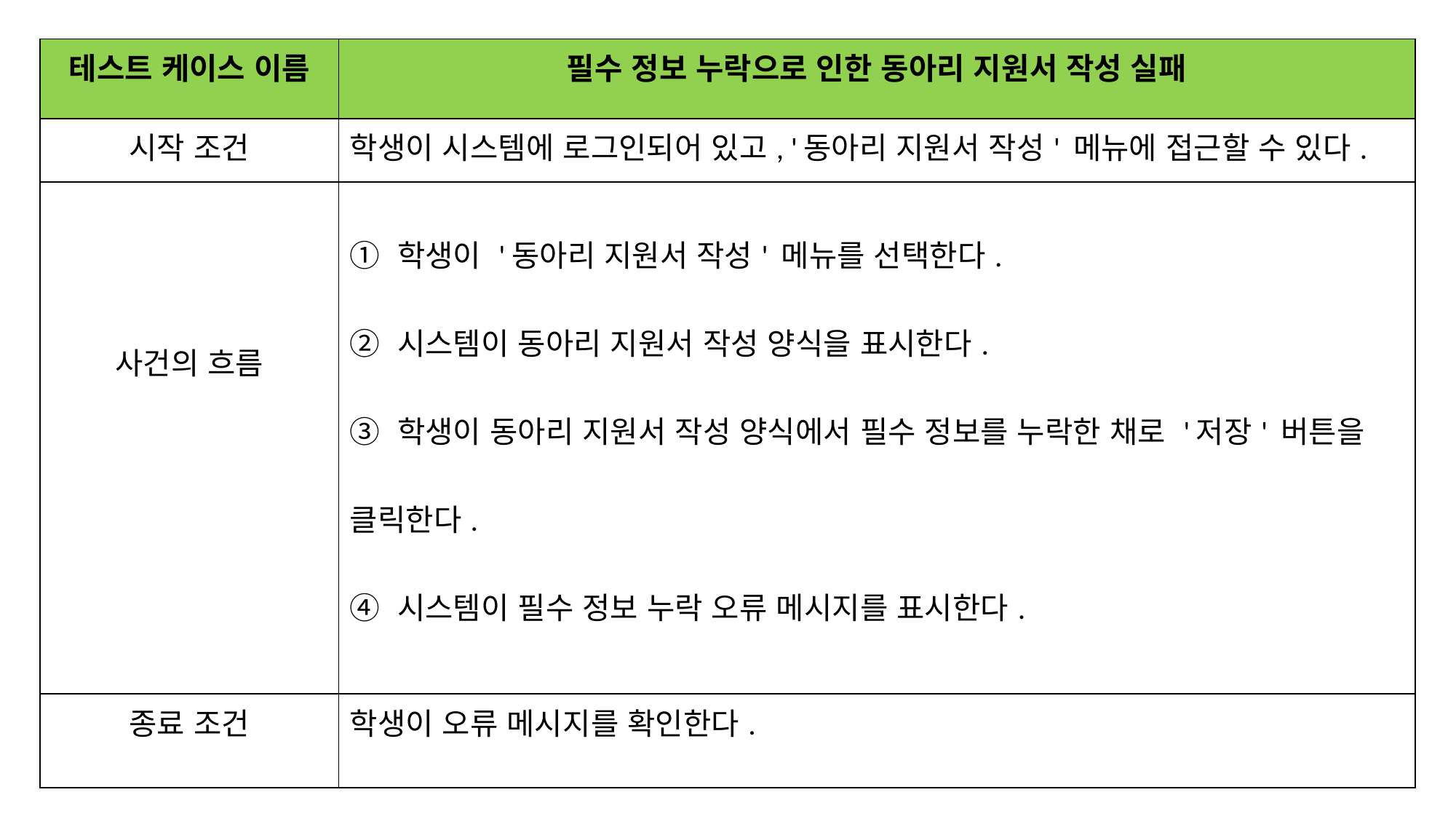

| 테스트 케이스 이름 | 필수 정보 누락으로 인한 동아리 지원서 작성 실패 |
| --- | --- |
| 시작 조건 | 학생이 시스템에 로그인되어 있고, '동아리 지원서 작성' 메뉴에 접근할 수 있다. |
| 사건의 흐름 | ① 학생이 '동아리 지원서 작성' 메뉴를 선택한다. ② 시스템이 동아리 지원서 작성 양식을 표시한다. ③ 학생이 동아리 지원서 작성 양식에서 필수 정보를 누락한 채로 '저장' 버튼을 클릭한다. ④ 시스템이 필수 정보 누락 오류 메시지를 표시한다. |
| 종료 조건 | 학생이 오류 메시지를 확인한다. |